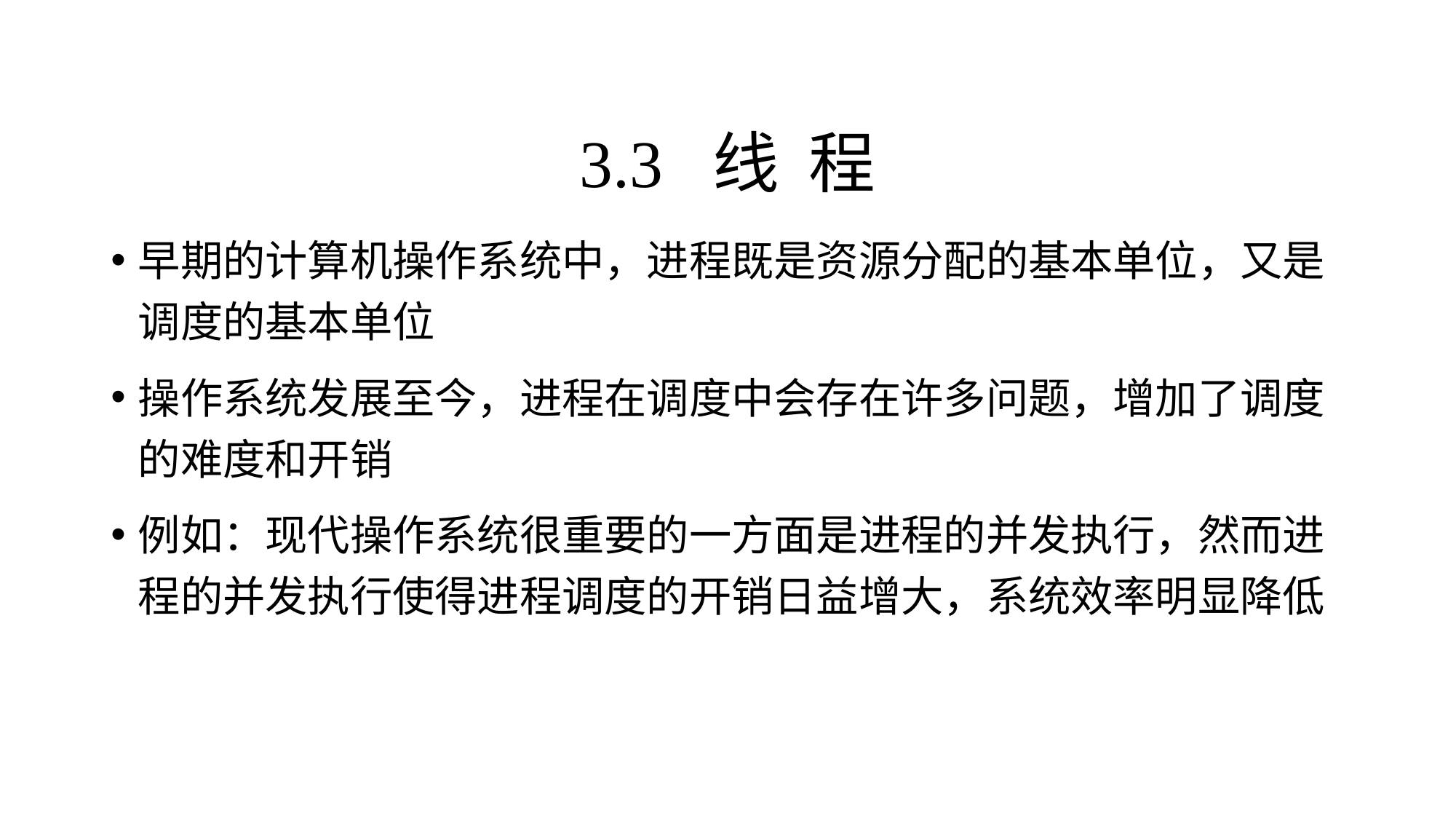

早期的计算机操作系统中，进程既是资源分配的基本单位，又是调度的基本单位
操作系统发展至今，进程在调度中会存在许多问题，增加了调度的难度和开销
例如：现代操作系统很重要的一方面是进程的并发执行，然而进程的并发执行使得进程调度的开销日益增大，系统效率明显降低
3.3  线  程
1